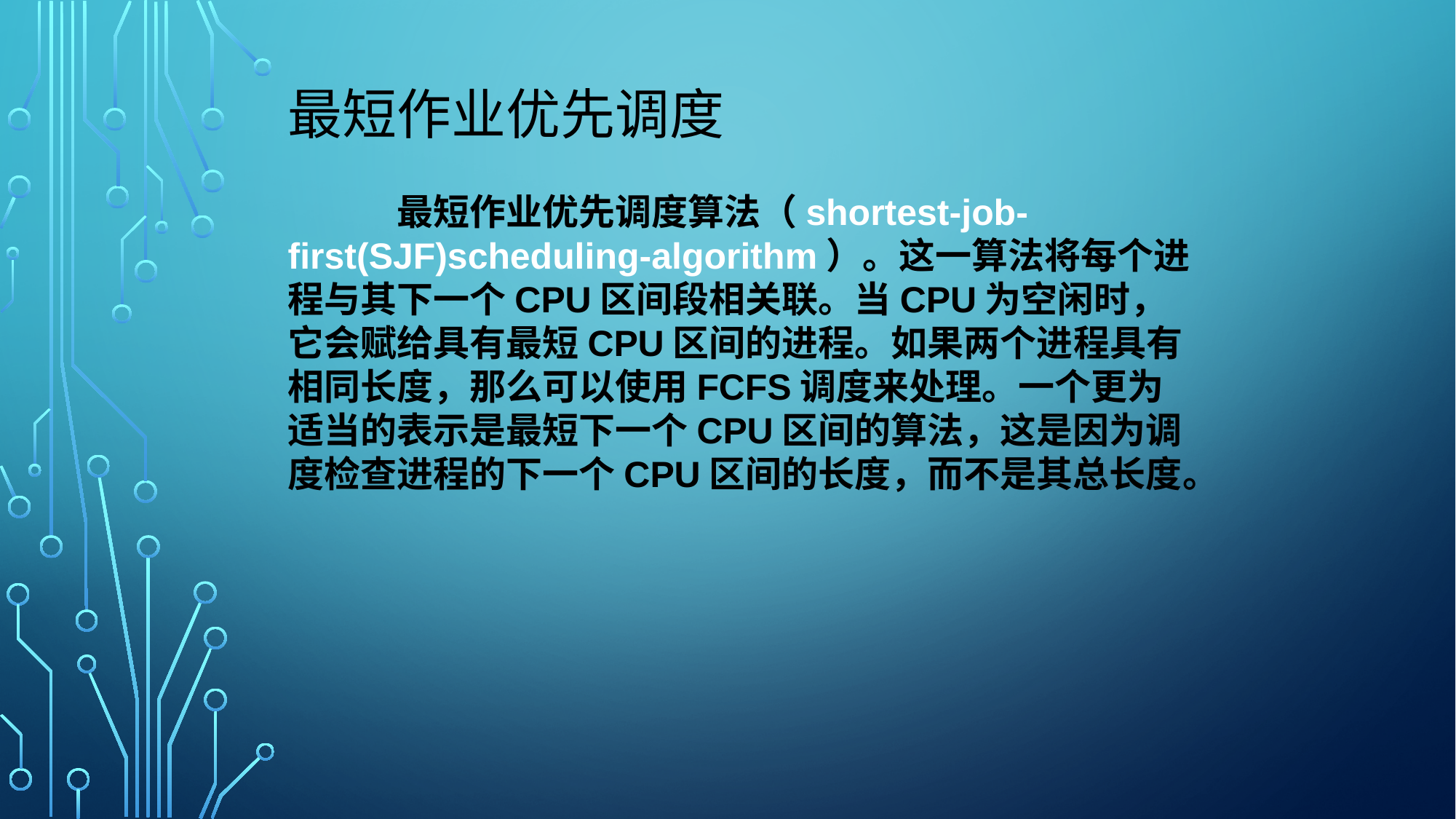

最短作业优先调度

	最短作业优先调度算法（shortest-job-first(SJF)scheduling-algorithm）。这一算法将每个进程与其下一个CPU区间段相关联。当CPU为空闲时，它会赋给具有最短CPU区间的进程。如果两个进程具有相同长度，那么可以使用FCFS调度来处理。一个更为适当的表示是最短下一个CPU区间的算法，这是因为调度检查进程的下一个CPU区间的长度，而不是其总长度。